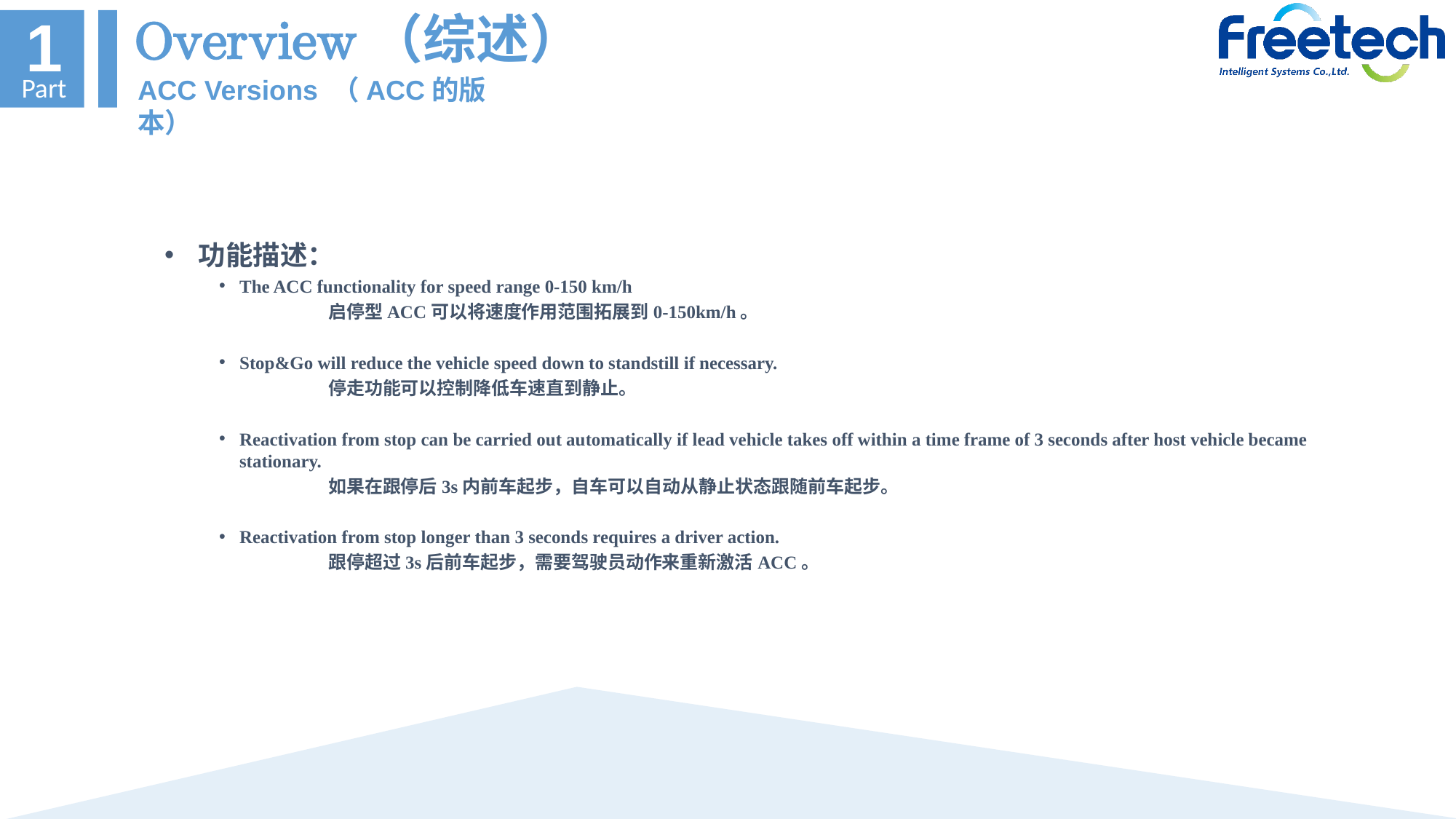

Overview（综述）
1
Part

ACC Versions （ACC的版本）

功能描述：
The ACC functionality for speed range 0-150 km/h
	启停型ACC可以将速度作用范围拓展到0-150km/h。

Stop&Go will reduce the vehicle speed down to standstill if necessary.
	停走功能可以控制降低车速直到静止。

Reactivation from stop can be carried out automatically if lead vehicle takes off within a time frame of 3 seconds after host vehicle became stationary.
	如果在跟停后3s内前车起步，自车可以自动从静止状态跟随前车起步。

Reactivation from stop longer than 3 seconds requires a driver action.
	跟停超过3s后前车起步，需要驾驶员动作来重新激活ACC。